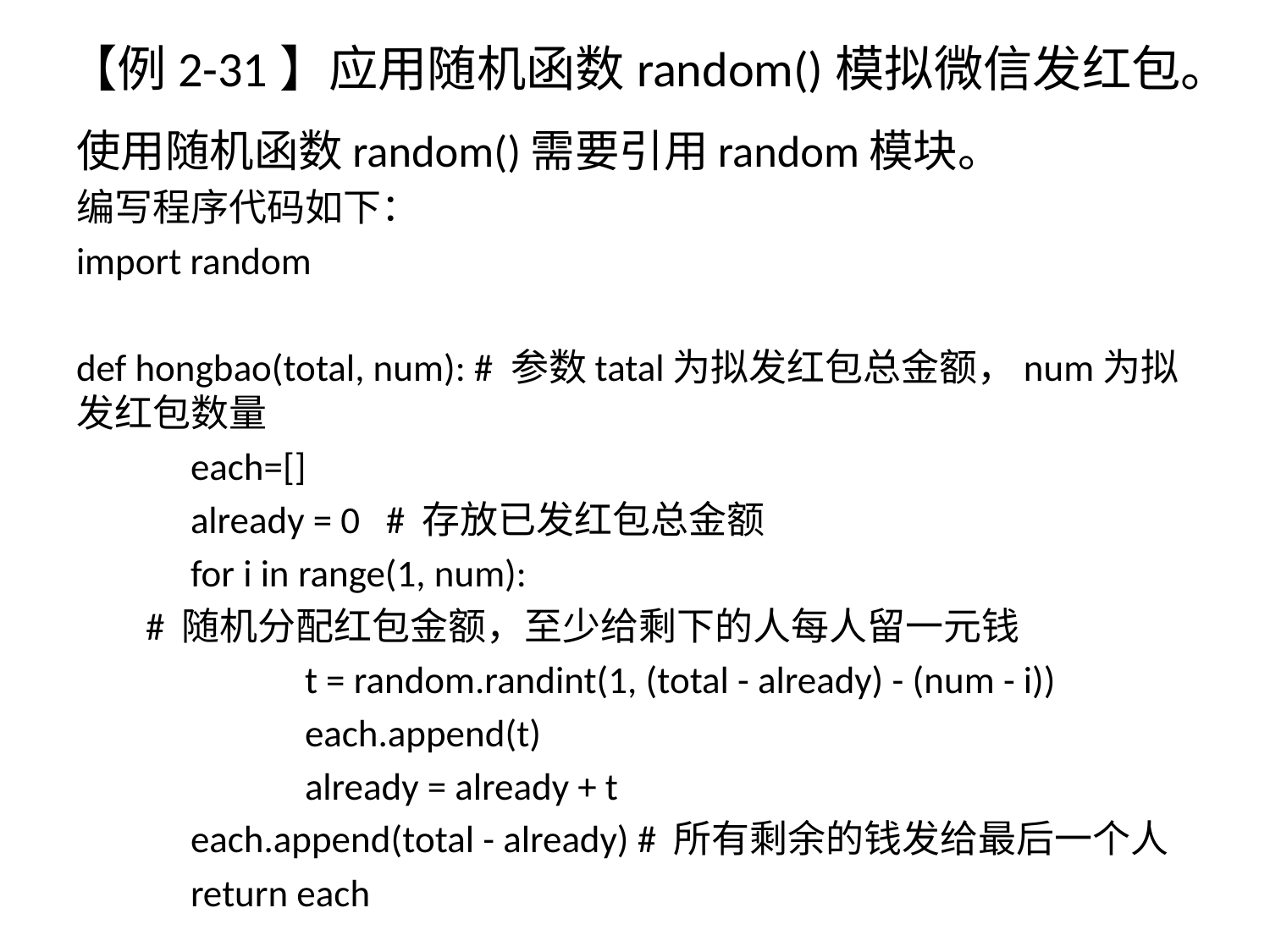

# 【例2-31】应用随机函数random()模拟微信发红包。
使用随机函数random()需要引用random模块。
编写程序代码如下：
import random

def hongbao(total, num): # 参数tatal为拟发红包总金额，num为拟发红包数量
	each=[]
	already = 0   # 存放已发红包总金额
	for i in range(1, num):
        # 随机分配红包金额，至少给剩下的人每人留一元钱
		t = random.randint(1, (total - already) - (num - i))
		each.append(t)
		already = already + t
	each.append(total - already) # 所有剩余的钱发给最后一个人
	return each